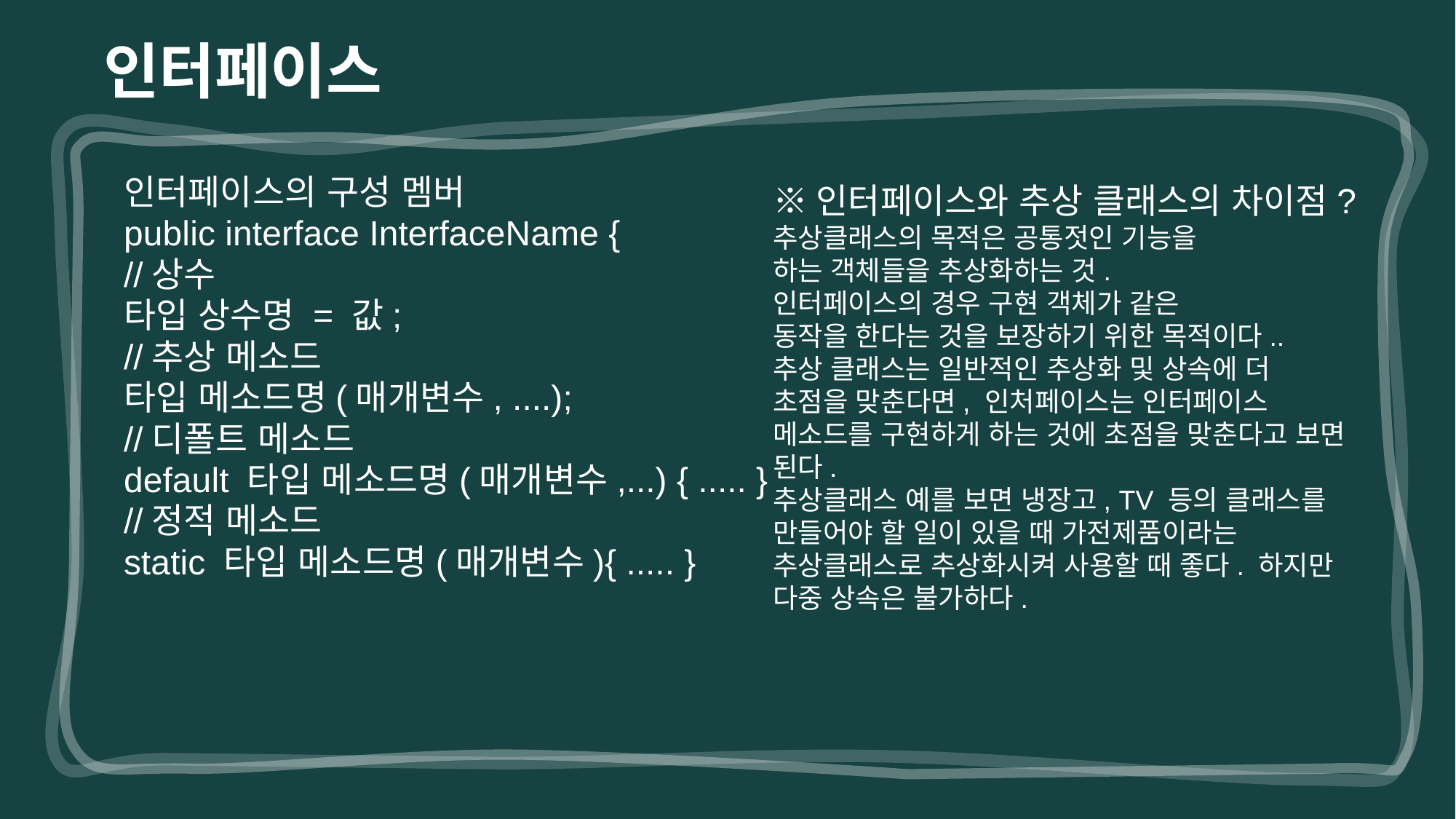

인터페이스

인터페이스의 구성 멤버
public interface InterfaceName {
//상수
타입 상수명 = 값;
//추상 메소드
타입 메소드명(매개변수, ....);
//디폴트 메소드
default 타입 메소드명(매개변수,...) { ..... }
//정적 메소드
static 타입 메소드명(매개변수){ ..... }

※인터페이스와 추상 클래스의 차이점?
추상클래스의 목적은 공통젓인 기능을
하는 객체들을 추상화하는 것.
인터페이스의 경우 구현 객체가 같은
동작을 한다는 것을 보장하기 위한 목적이다..
추상 클래스는 일반적인 추상화 및 상속에 더
초점을 맞춘다면, 인처페이스는 인터페이스
메소드를 구현하게 하는 것에 초점을 맞춘다고 보면 된다.
추상클래스 예를 보면 냉장고, TV 등의 클래스를 만들어야 할 일이 있을 때 가전제품이라는 추상클래스로 추상화시켜 사용할 때 좋다. 하지만 다중 상속은 불가하다.